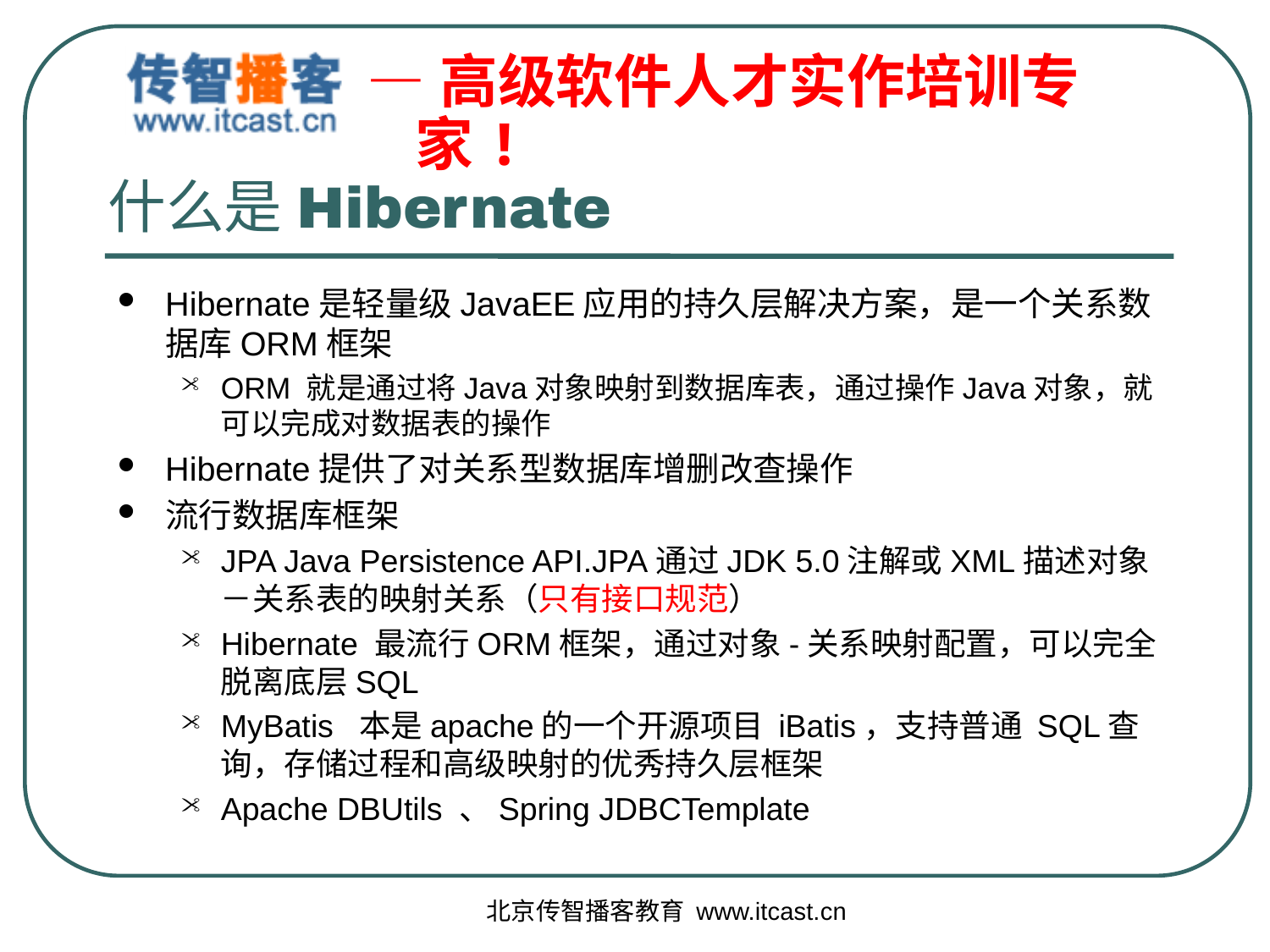

# 什么是Hibernate
Hibernate是轻量级JavaEE应用的持久层解决方案，是一个关系数据库ORM框架
ORM 就是通过将Java对象映射到数据库表，通过操作Java对象，就可以完成对数据表的操作
Hibernate提供了对关系型数据库增删改查操作
流行数据库框架
JPA Java Persistence API.JPA通过JDK 5.0注解或XML描述对象－关系表的映射关系（只有接口规范）
Hibernate 最流行ORM框架，通过对象-关系映射配置，可以完全脱离底层SQL
MyBatis  本是apache的一个开源项目 iBatis，支持普通 SQL查询，存储过程和高级映射的优秀持久层框架
Apache DBUtils 、Spring JDBCTemplate

北京传智播客教育 www.itcast.cn